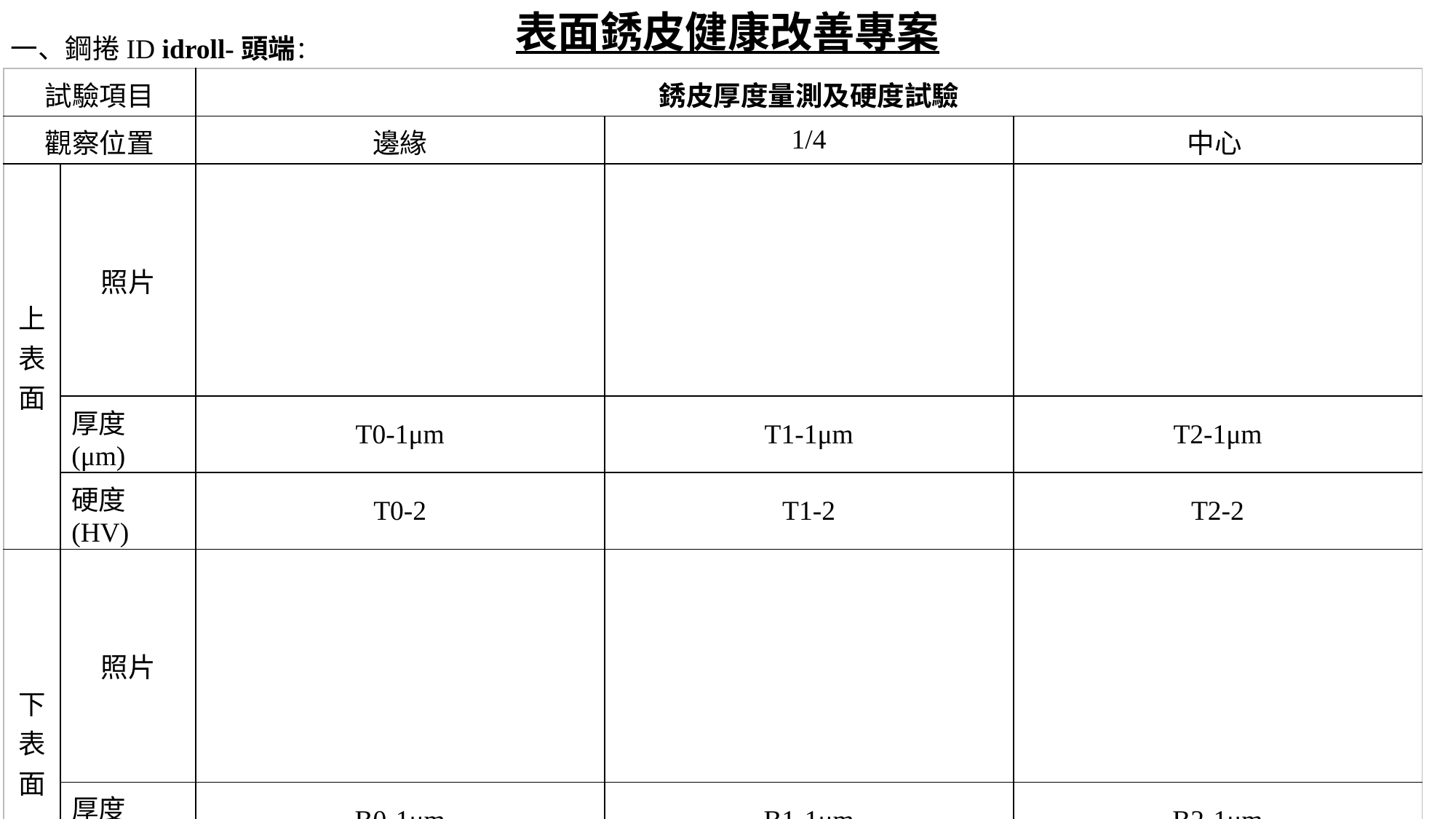

表面銹皮健康改善專案
一、鋼捲ID idroll-頭端：
| 試驗項目 |  | 銹皮厚度量測及硬度試驗 |  |  |
| --- | --- | --- | --- | --- |
| 觀察位置 |  | 邊緣 | 1/4 | 中心 |
| 上表面 | 照片 |  |  |  |
|  | 厚度(μm) | T0-1μm | T1-1μm | T2-1μm |
|  | 硬度(HV) | T0-2 | T1-2 | T2-2 |
| 下表面 | 照片 |  |  |  |
|  | 厚度(μm) | B0-1μm | B1-1μm | B2-1μm |
|  | 硬度(HV) | B0-2 | B1-2 | B2-2 |